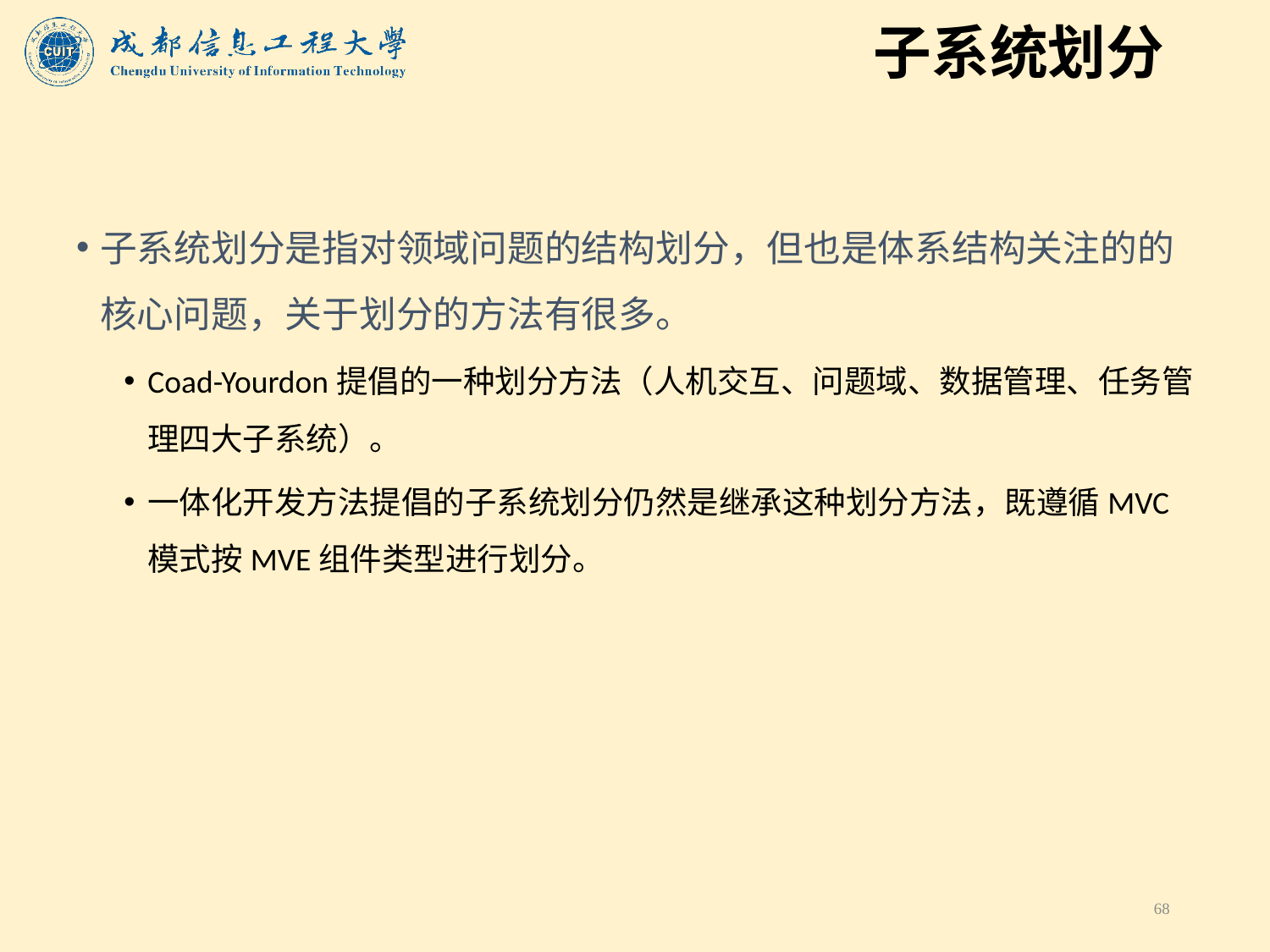

# 子系统划分
子系统划分是指对领域问题的结构划分，但也是体系结构关注的的核心问题，关于划分的方法有很多。
Coad-Yourdon提倡的一种划分方法（人机交互、问题域、数据管理、任务管理四大子系统）。
一体化开发方法提倡的子系统划分仍然是继承这种划分方法，既遵循MVC模式按MVE组件类型进行划分。

68